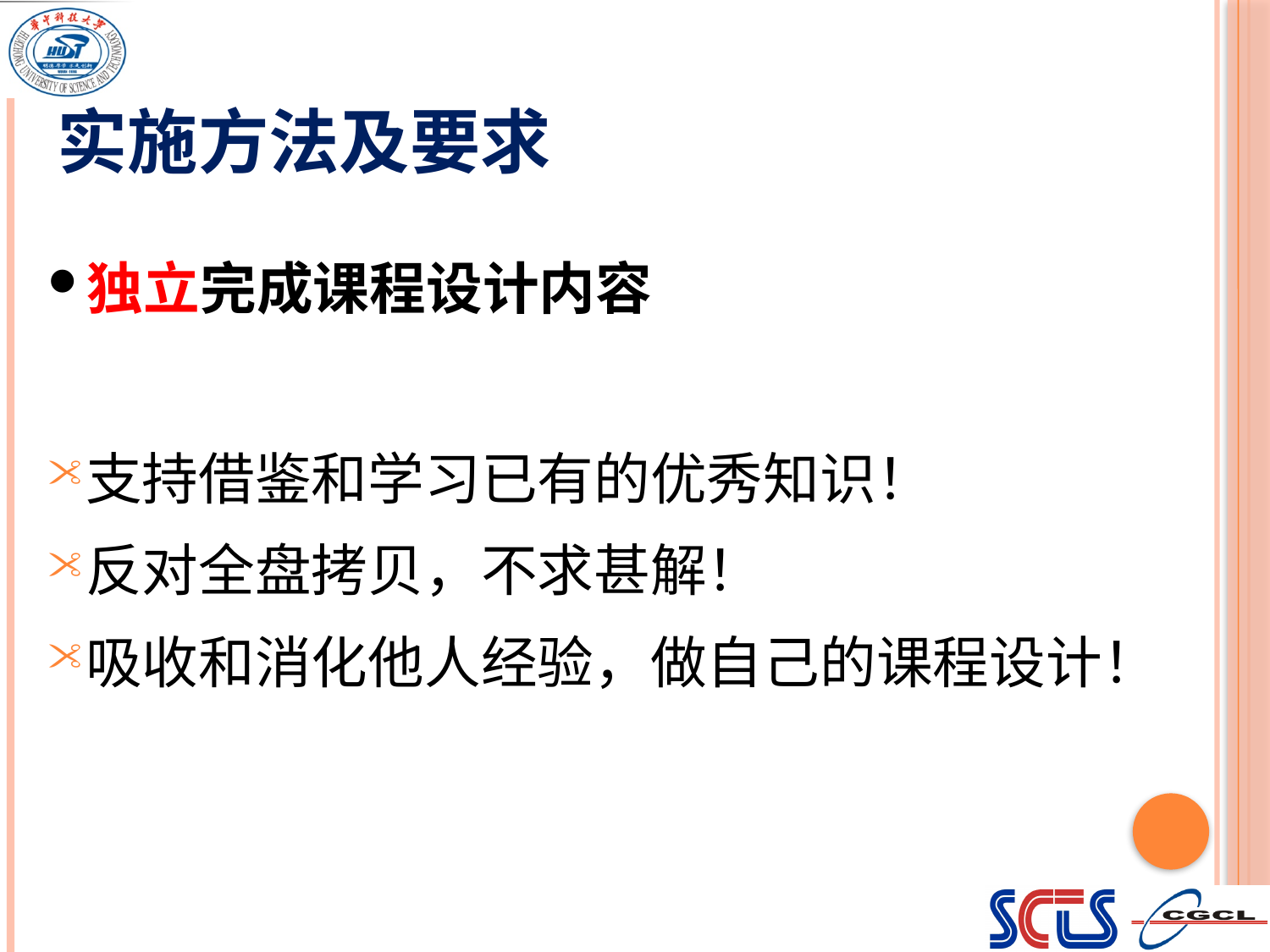

# 实施方法及要求
独立完成课程设计内容

支持借鉴和学习已有的优秀知识！
反对全盘拷贝，不求甚解！
吸收和消化他人经验，做自己的课程设计！
11